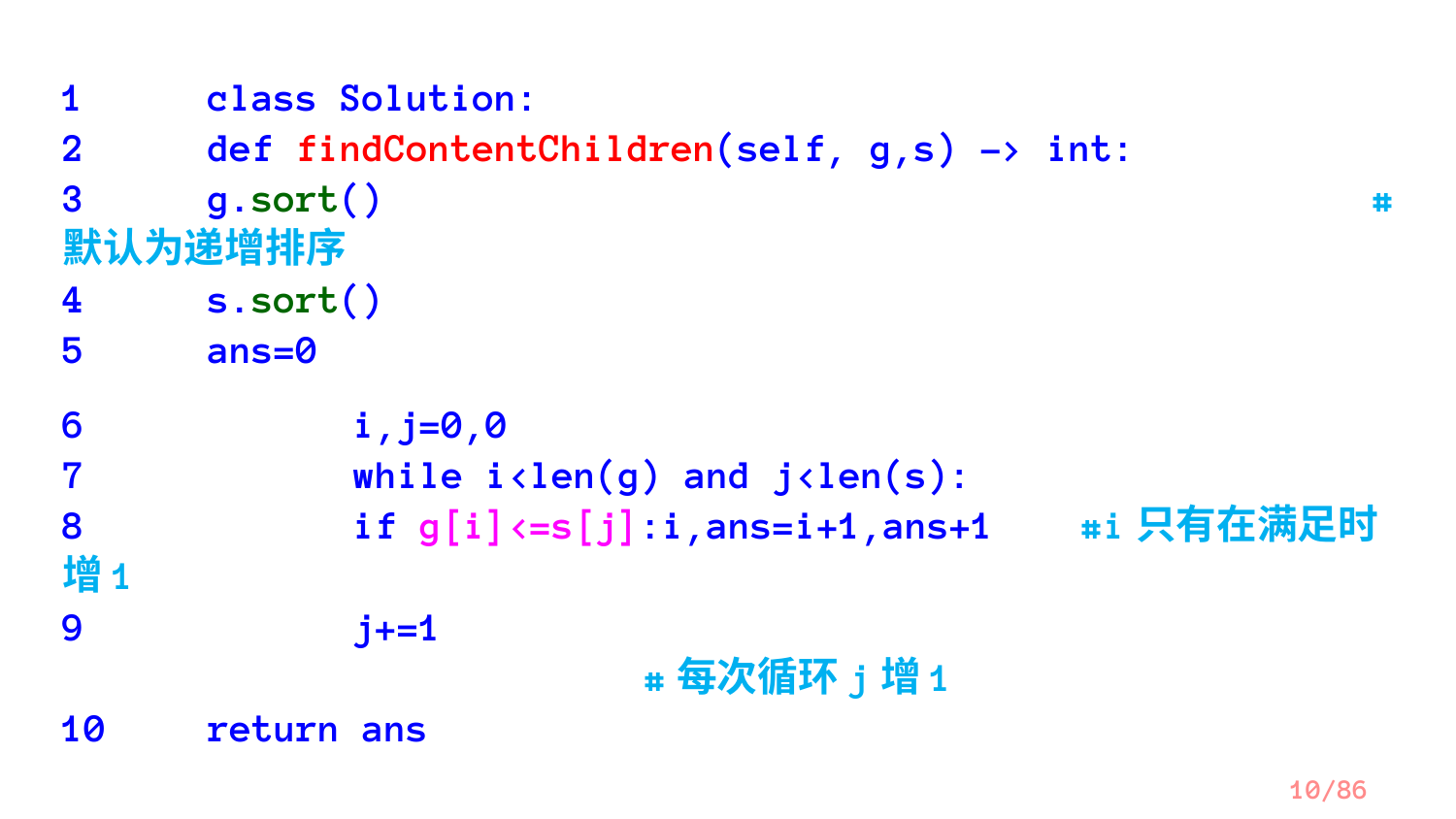

1	class Solution:
2  	def findContentChildren(self, g,s) -> int:
3     	g.sort()               					#默认为递增排序
4     	s.sort()
5     	ans=0
6      	i,j=0,0
7      	while i<len(g) and j<len(s):
8        	if g[i]<=s[j]:i,ans=i+1,ans+1	#i只有在满足时增1
9        	j+=1											#每次循环j增1
10    	return ans
10/86